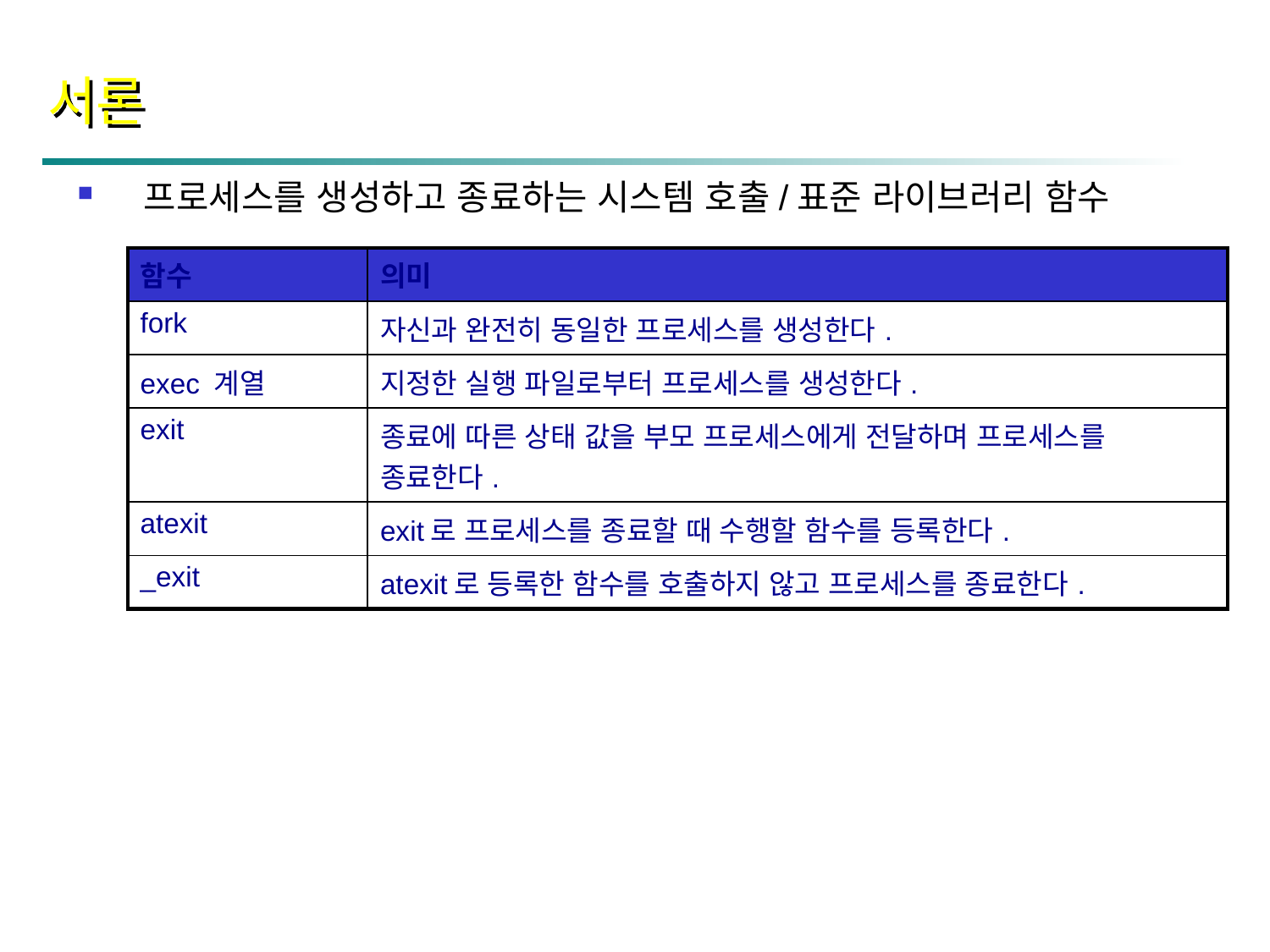

서론
 프로세스를 생성하고 종료하는 시스템 호출/표준 라이브러리 함수
| 함수 | 의미 |
| --- | --- |
| fork | 자신과 완전히 동일한 프로세스를 생성한다. |
| exec 계열 | 지정한 실행 파일로부터 프로세스를 생성한다. |
| exit | 종료에 따른 상태 값을 부모 프로세스에게 전달하며 프로세스를 종료한다. |
| atexit | exit로 프로세스를 종료할 때 수행할 함수를 등록한다. |
| \_exit | atexit로 등록한 함수를 호출하지 않고 프로세스를 종료한다. |